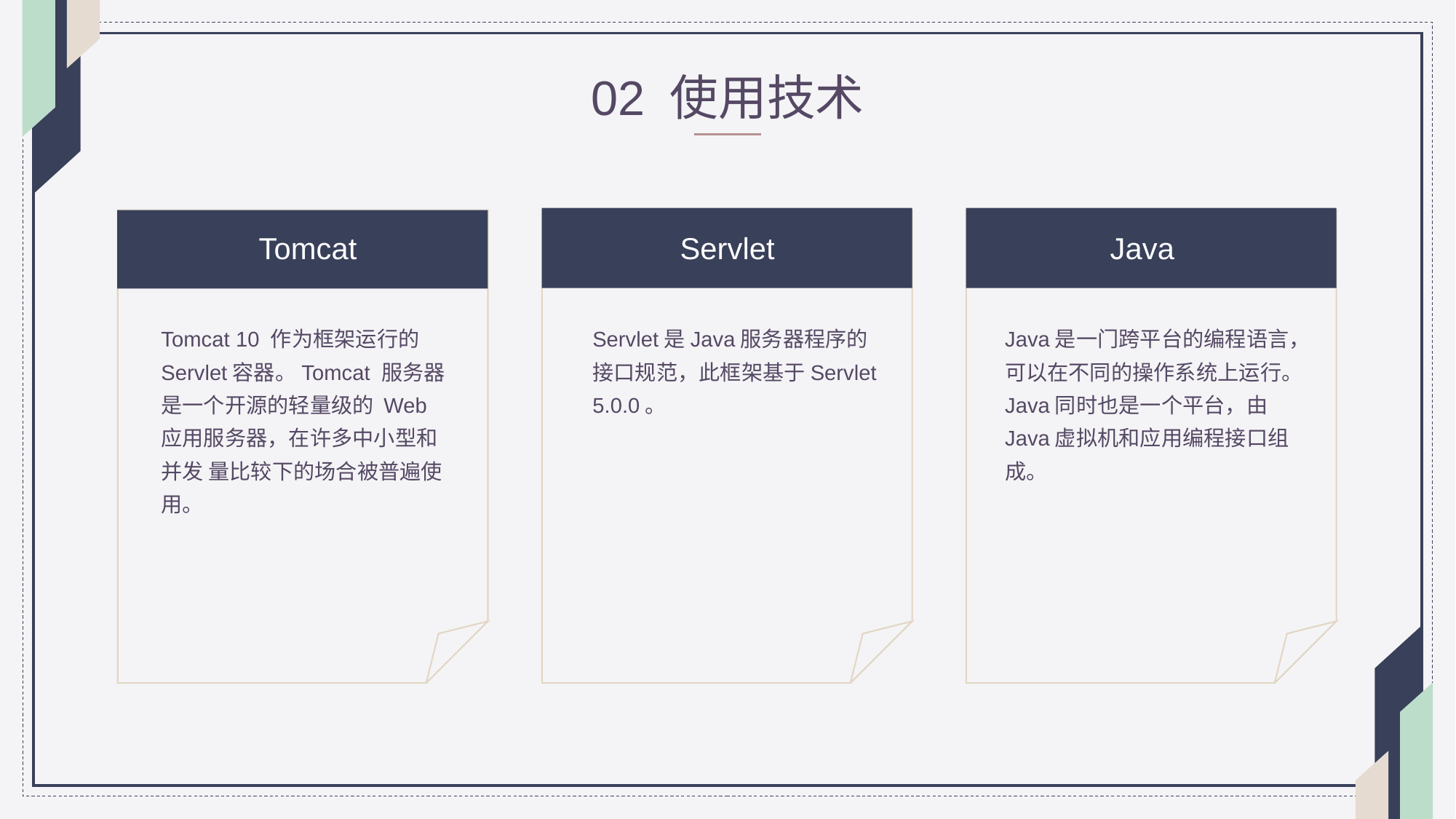

02 使用技术

Java
Servlet
Tomcat
Tomcat 10 作为框架运行的Servlet容器。Tomcat 服务器是一个开源的轻量级的 Web 应用服务器，在许多中小型和并发 量比较下的场合被普遍使用。
Servlet是Java服务器程序的接口规范，此框架基于Servlet 5.0.0。
Java是一门跨平台的编程语言，可以在不同的操作系统上运行。Java同时也是一个平台，由Java虚拟机和应用编程接口组成。